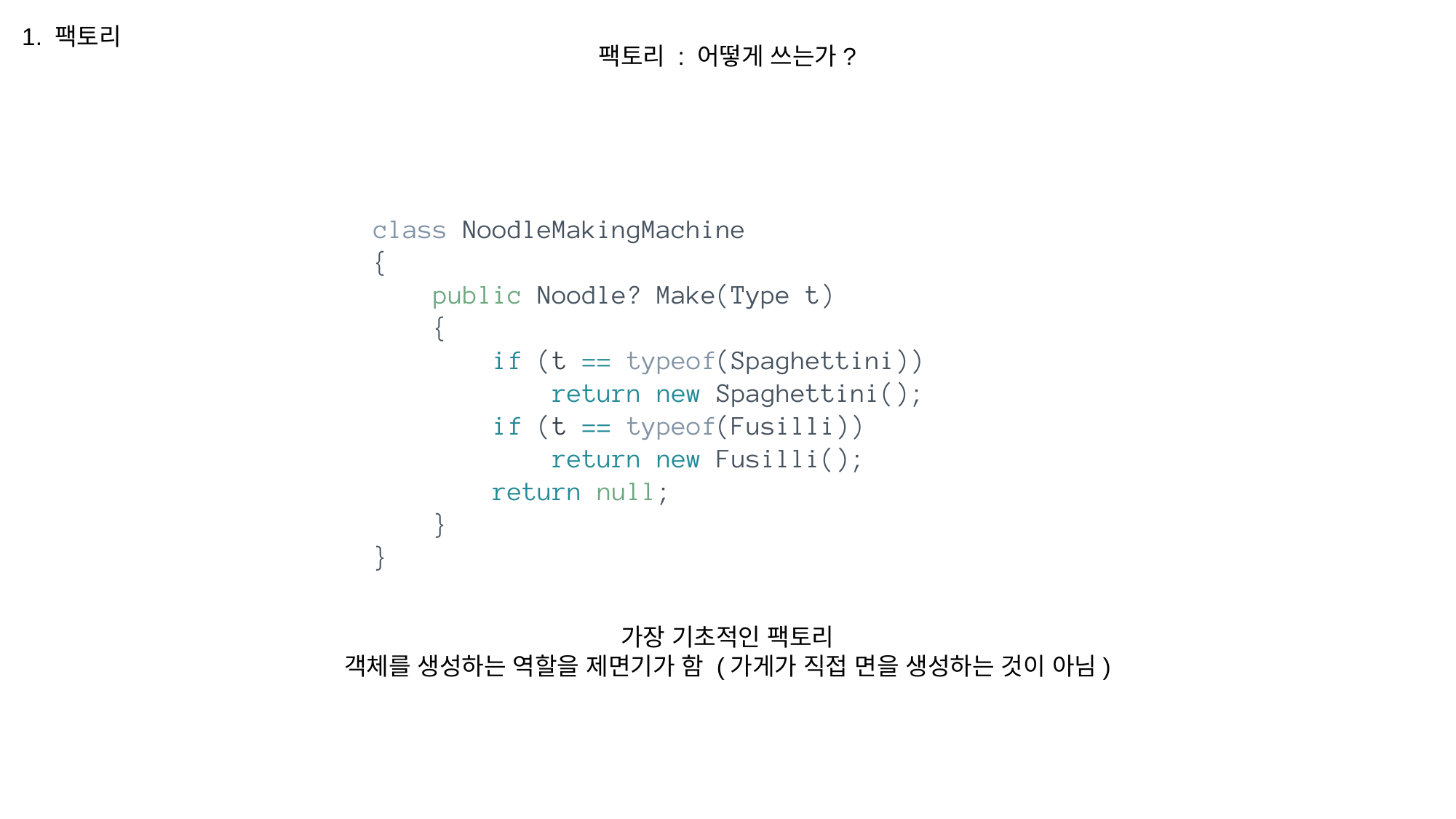

1. 팩토리
팩토리 : 어떻게 쓰는가?
class NoodleMakingMachine
{
    public Noodle? Make(Type t)
    {
        if (t == typeof(Spaghettini))
            return new Spaghettini();
        if (t == typeof(Fusilli))
            return new Fusilli();
        return null;
    }
}
가장 기초적인 팩토리
객체를 생성하는 역할을 제면기가 함 (가게가 직접 면을 생성하는 것이 아님)